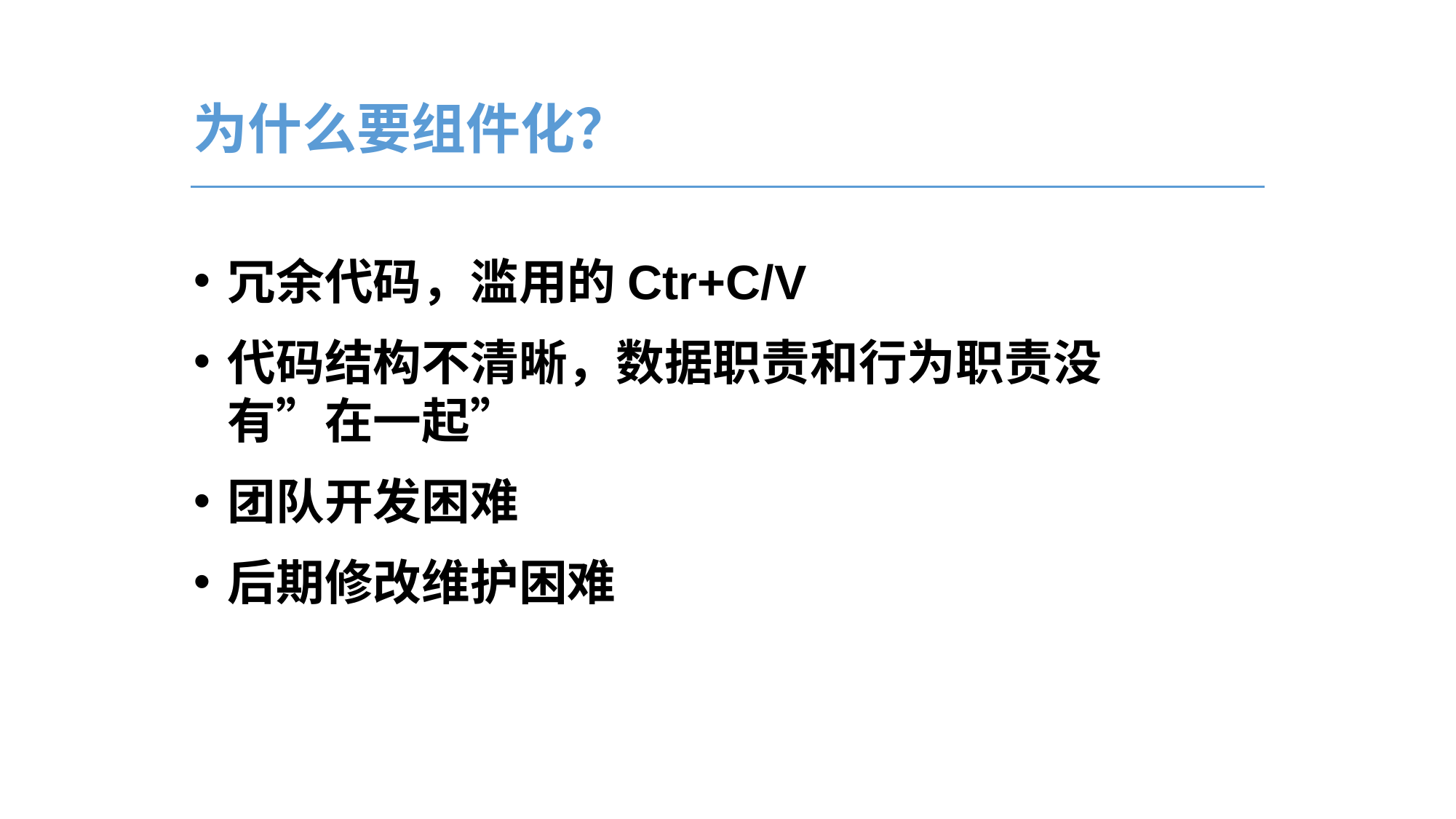

为什么要组件化？
冗余代码，滥用的Ctr+C/V
代码结构不清晰，数据职责和行为职责没有”在一起”
团队开发困难
后期修改维护困难